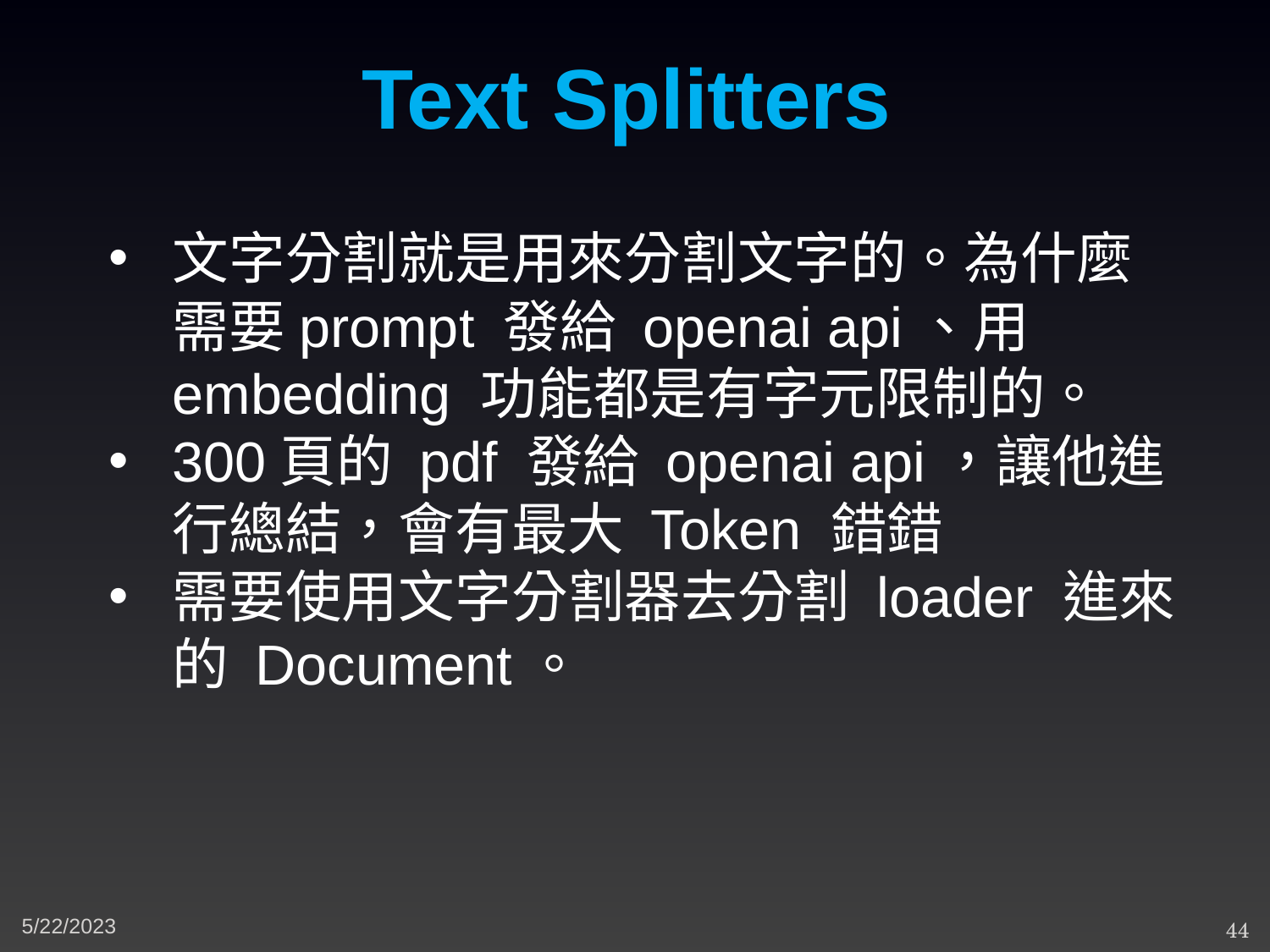

Text Splitters
文字分割就是用來分割文字的。為什麼需要prompt 發給 openai api、用embedding 功能都是有字元限制的。
300頁的 pdf 發給 openai api，讓他進行總結，會有最大 Token 錯錯
需要使用文字分割器去分割 loader 進來的 Document。

5/22/2023
44